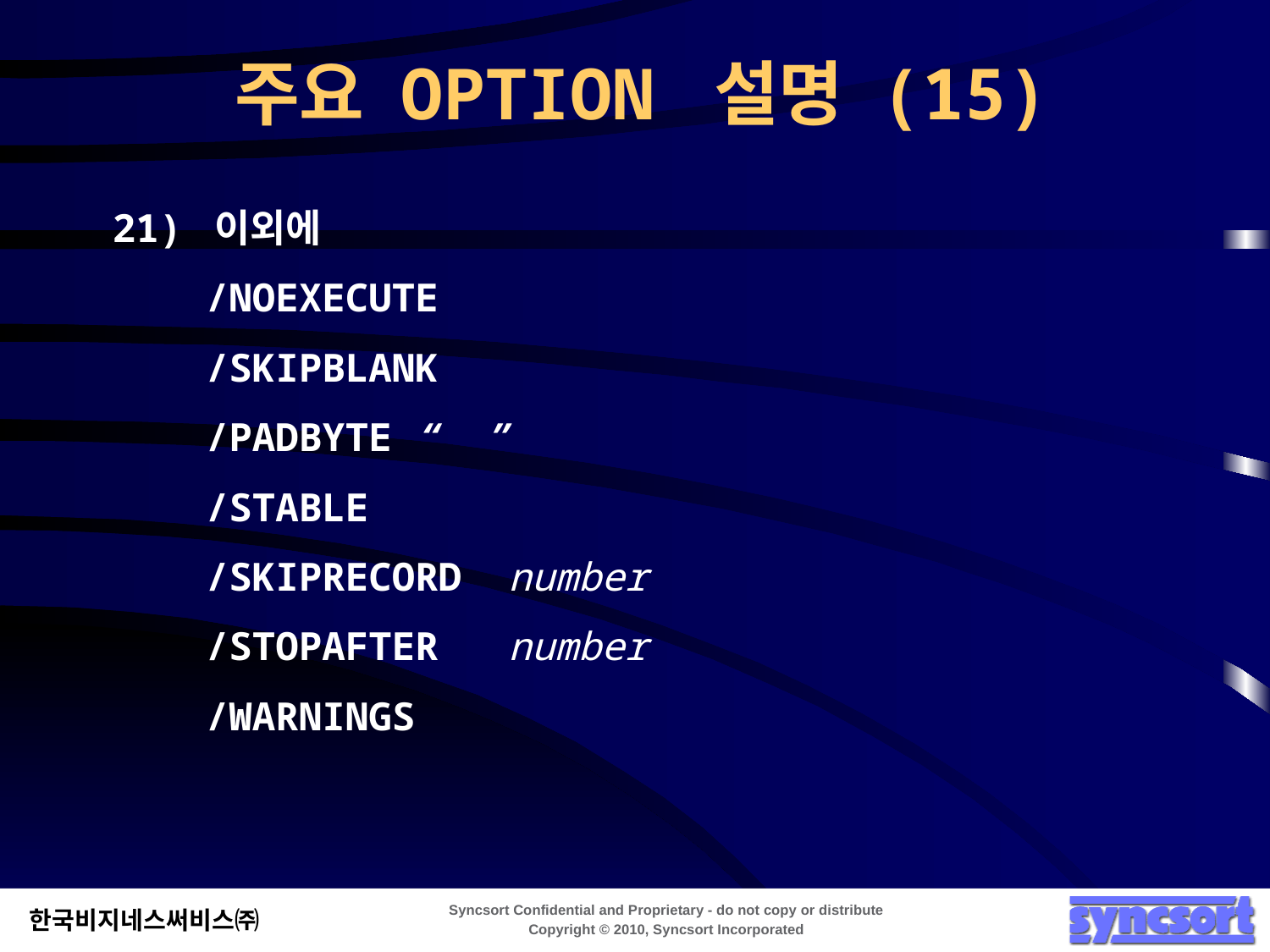

주요 OPTION 설명 (15)
21) 이외에
    /NOEXECUTE
    /SKIPBLANK
    /PADBYTE “  ”
    /STABLE
    /SKIPRECORD  number
    /STOPAFTER   number
    /WARNINGS